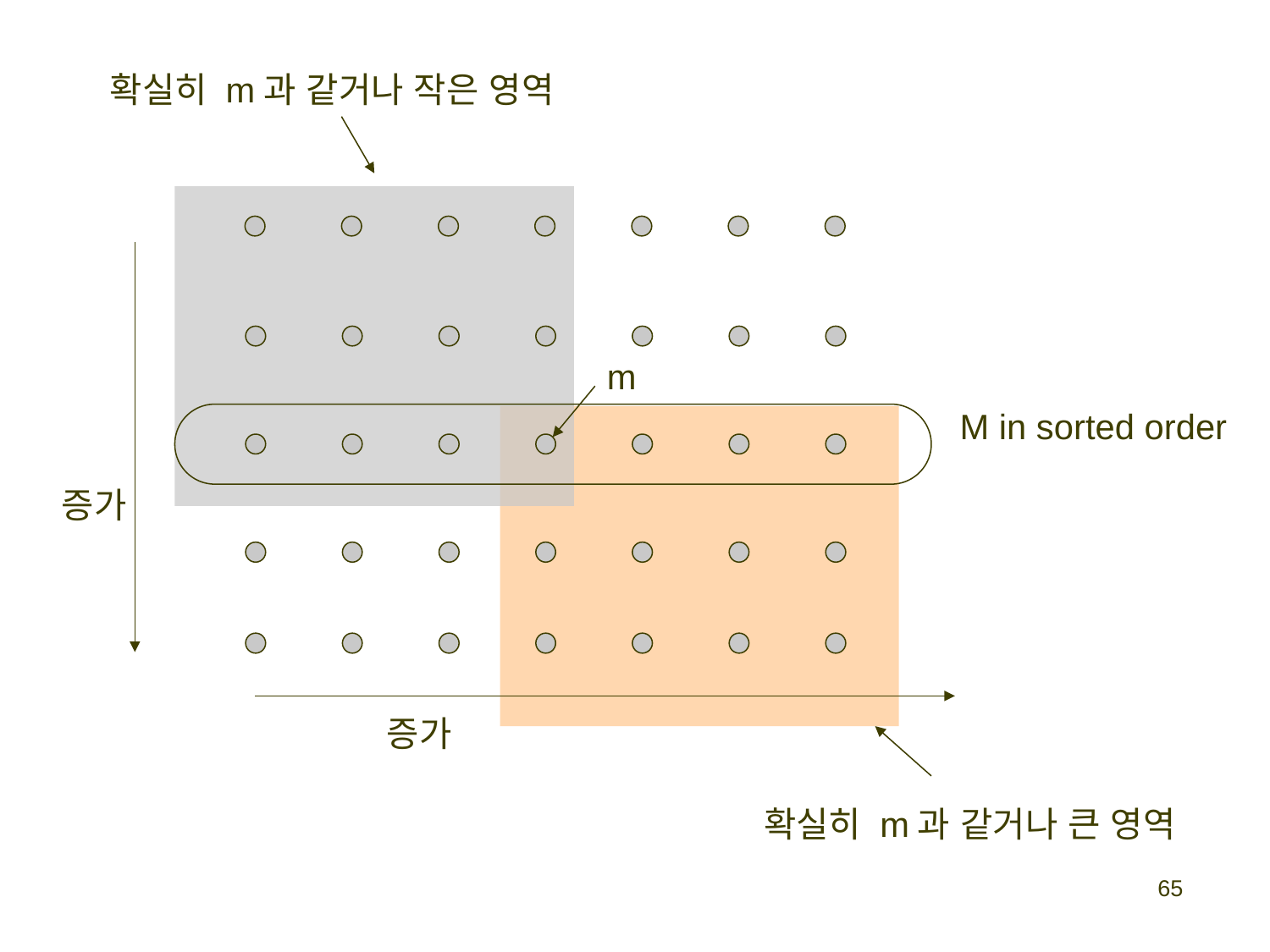

확실히 m과 같거나 작은 영역

m
M in sorted order

증가

증가
확실히 m과 같거나 큰 영역
65